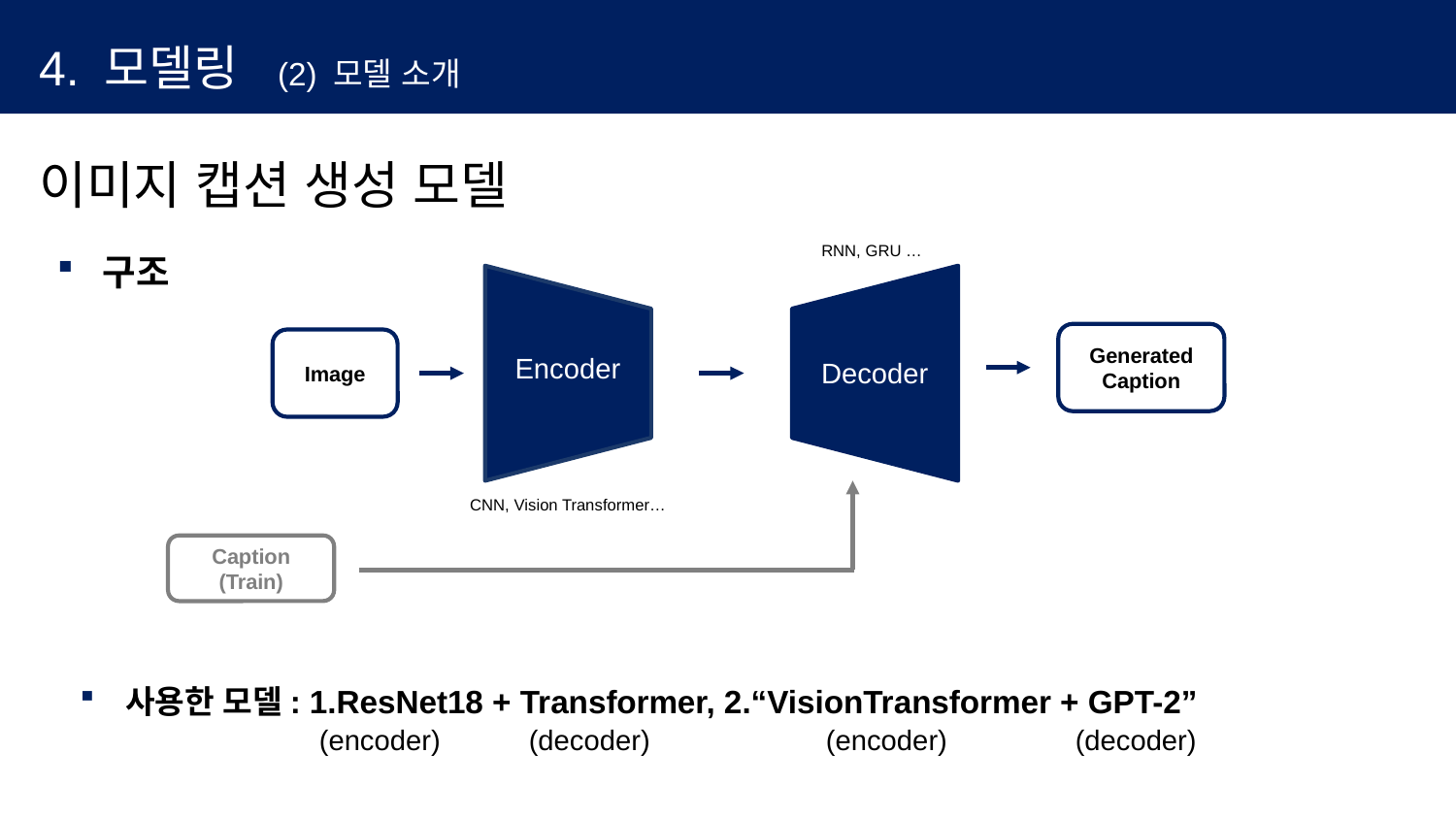

4. 모델링  (2) 모델 소개
이미지 캡션 생성 모델
RNN, GRU …
구조

Generated
Caption
Image
Encoder
Decoder
CNN, Vision Transformer…
Caption
(Train)
사용한 모델: 1.ResNet18 + Transformer, 2.“VisionTransformer + GPT-2”
(encoder)	        (decoder)                      (encoder)                (decoder)